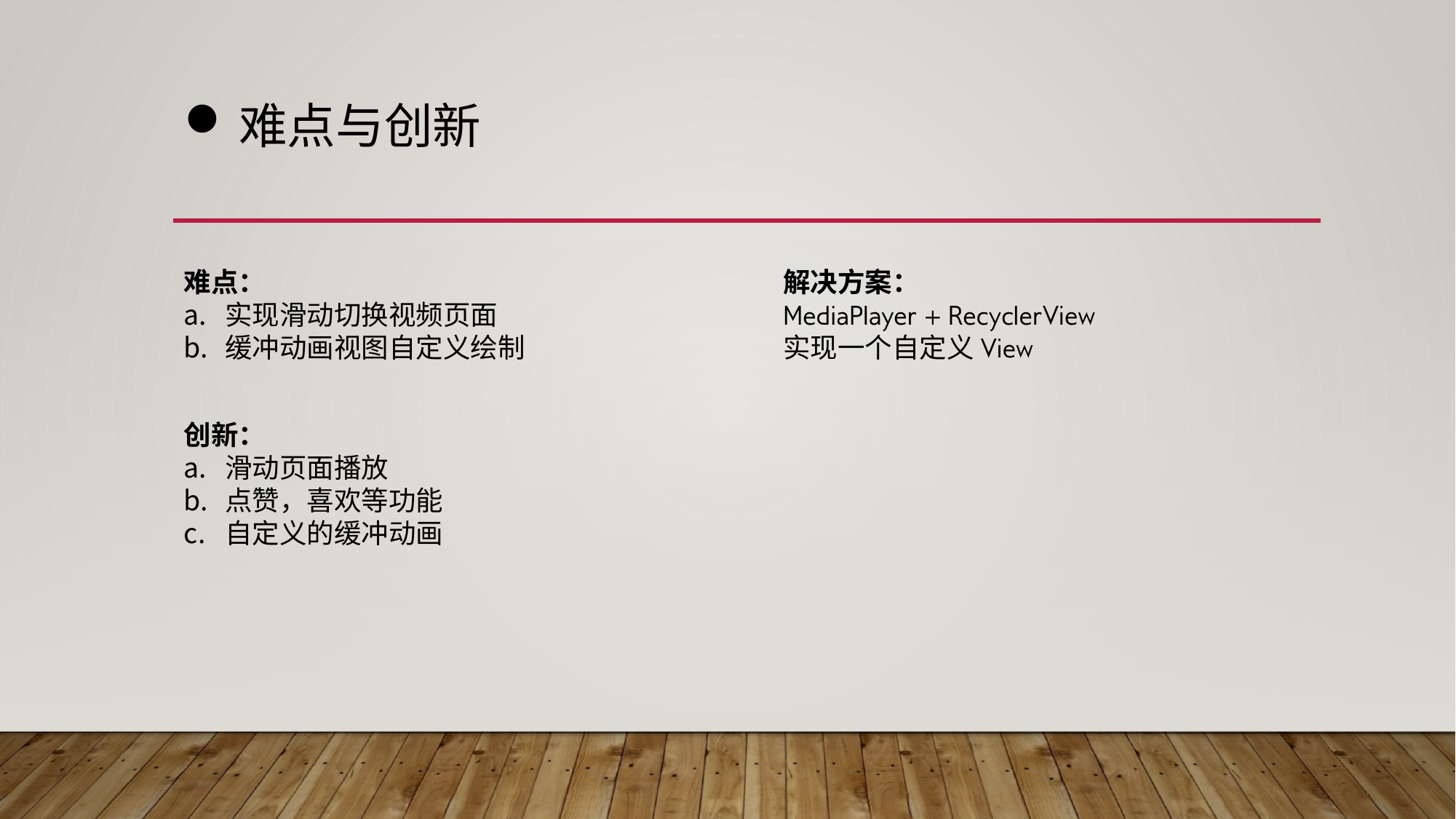

# 难点与创新
难点：
实现滑动切换视频页面
缓冲动画视图自定义绘制
解决方案：
MediaPlayer + RecyclerView
实现一个自定义View
创新：
滑动页面播放
点赞，喜欢等功能
自定义的缓冲动画